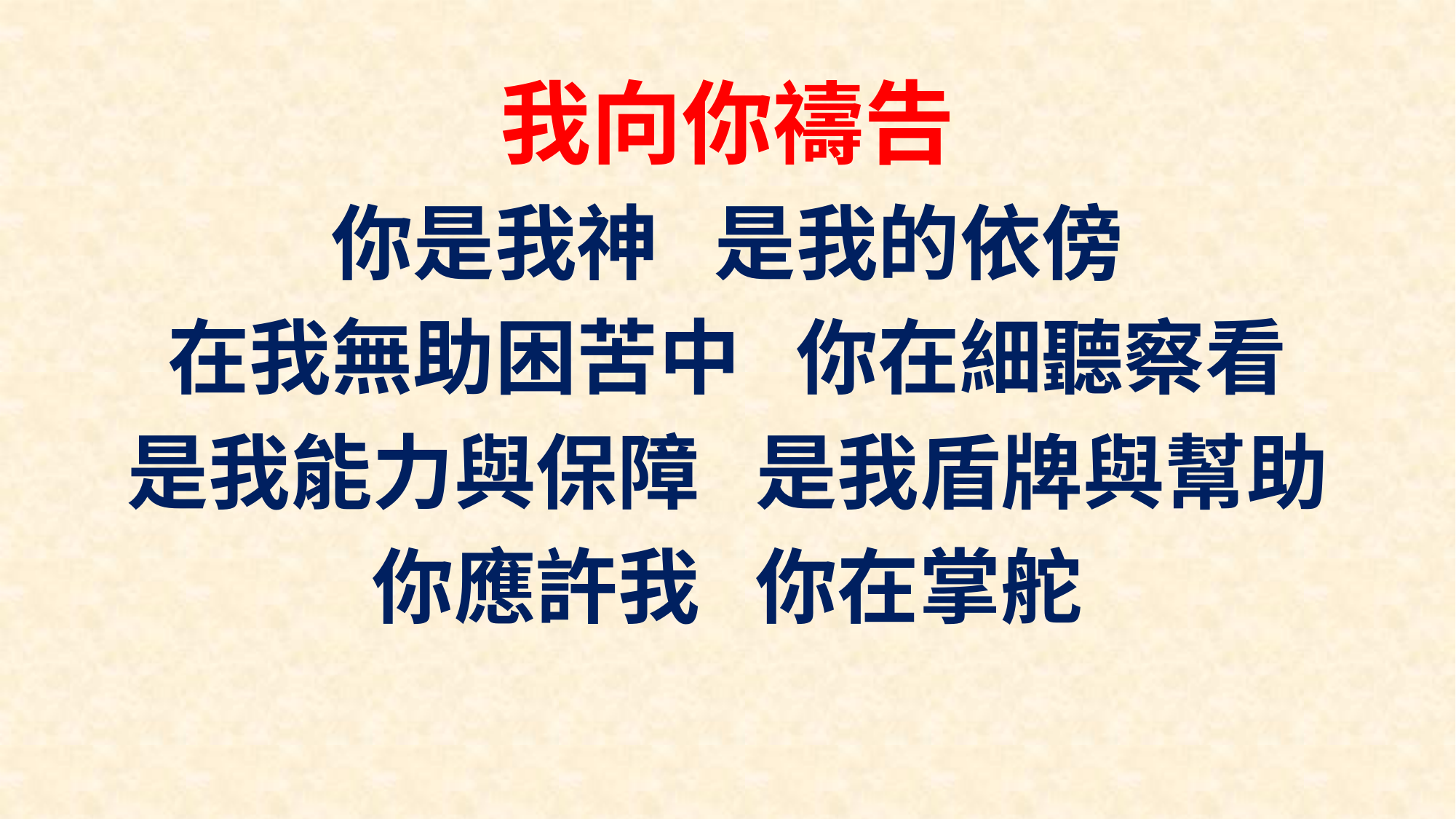

我向你禱告
你是我神   是我的依傍
在我無助困苦中   你在細聽察看
是我能力與保障   是我盾牌與幫助
你應許我   你在掌舵